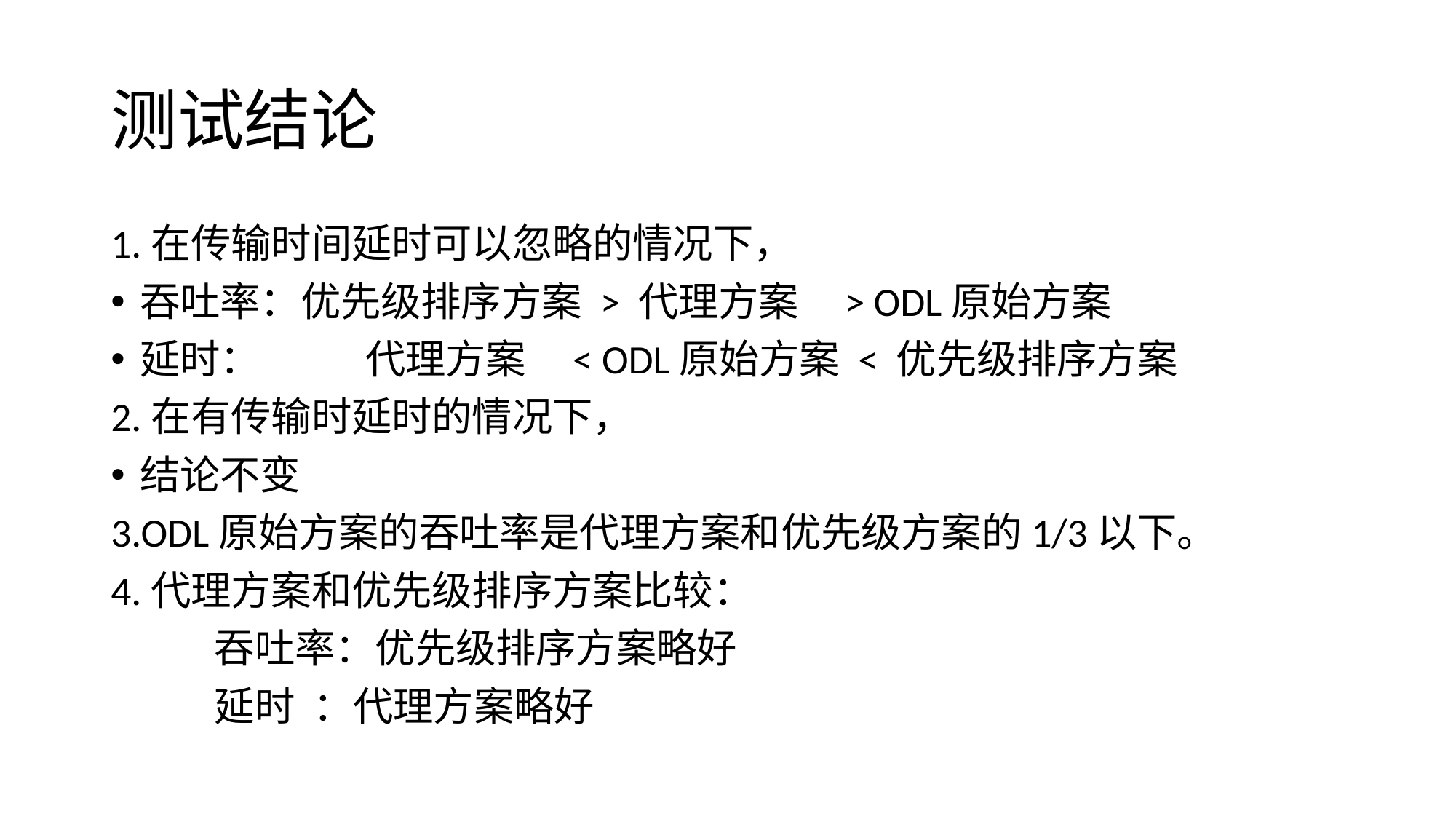

# 测试结论
1.在传输时间延时可以忽略的情况下，
吞吐率：优先级排序方案 > 代理方案    > ODL原始方案
延时：	  代理方案	 < ODL原始方案 < 优先级排序方案
2.在有传输时延时的情况下，
结论不变
3.ODL原始方案的吞吐率是代理方案和优先级方案的1/3以下。
4.代理方案和优先级排序方案比较：
	吞吐率：优先级排序方案略好
	延时  ：代理方案略好